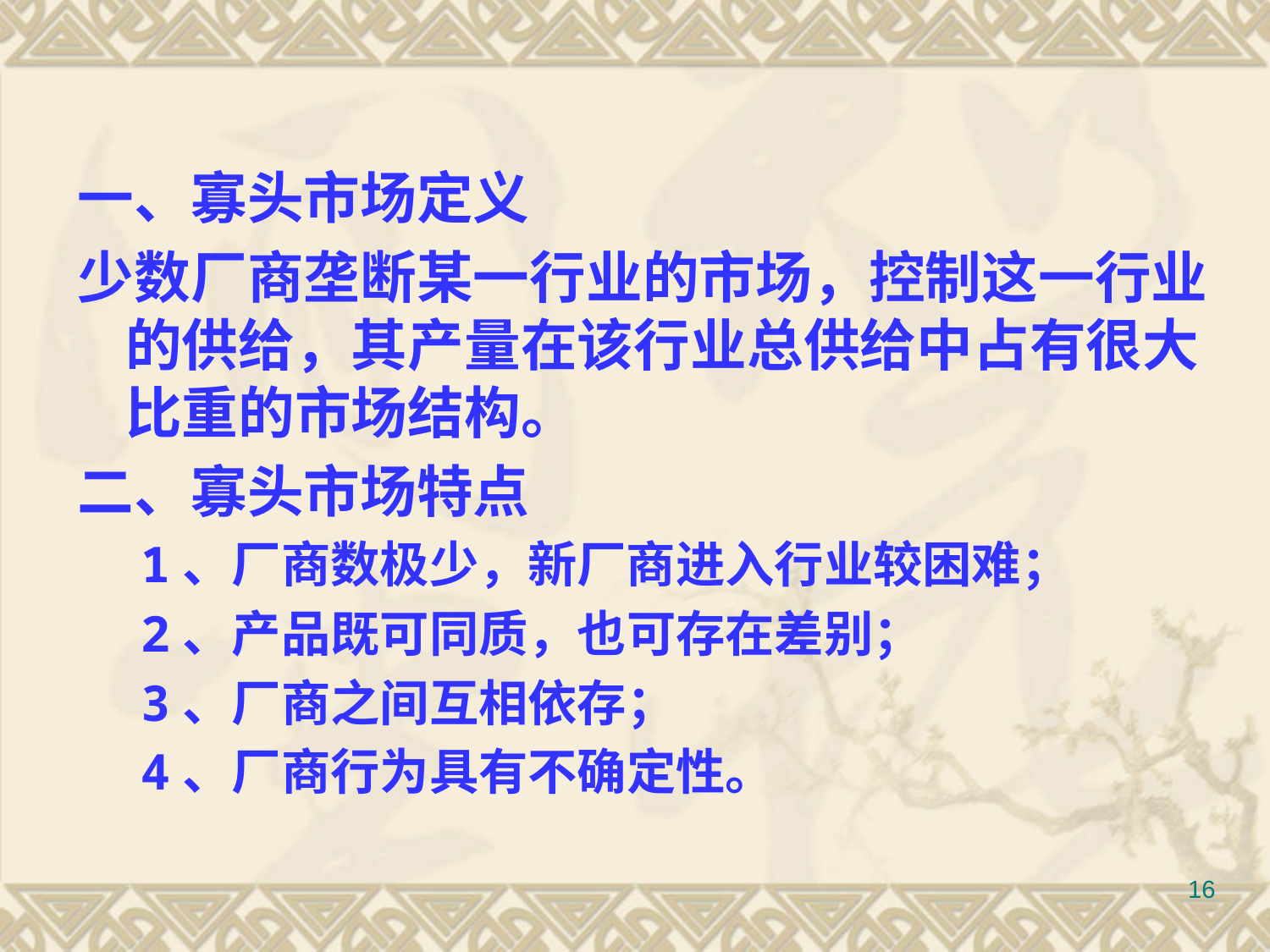

一、寡头市场定义
少数厂商垄断某一行业的市场，控制这一行业的供给，其产量在该行业总供给中占有很大比重的市场结构。
二、寡头市场特点
1、厂商数极少，新厂商进入行业较困难；
2、产品既可同质，也可存在差别；
3、厂商之间互相依存；
4、厂商行为具有不确定性。
16